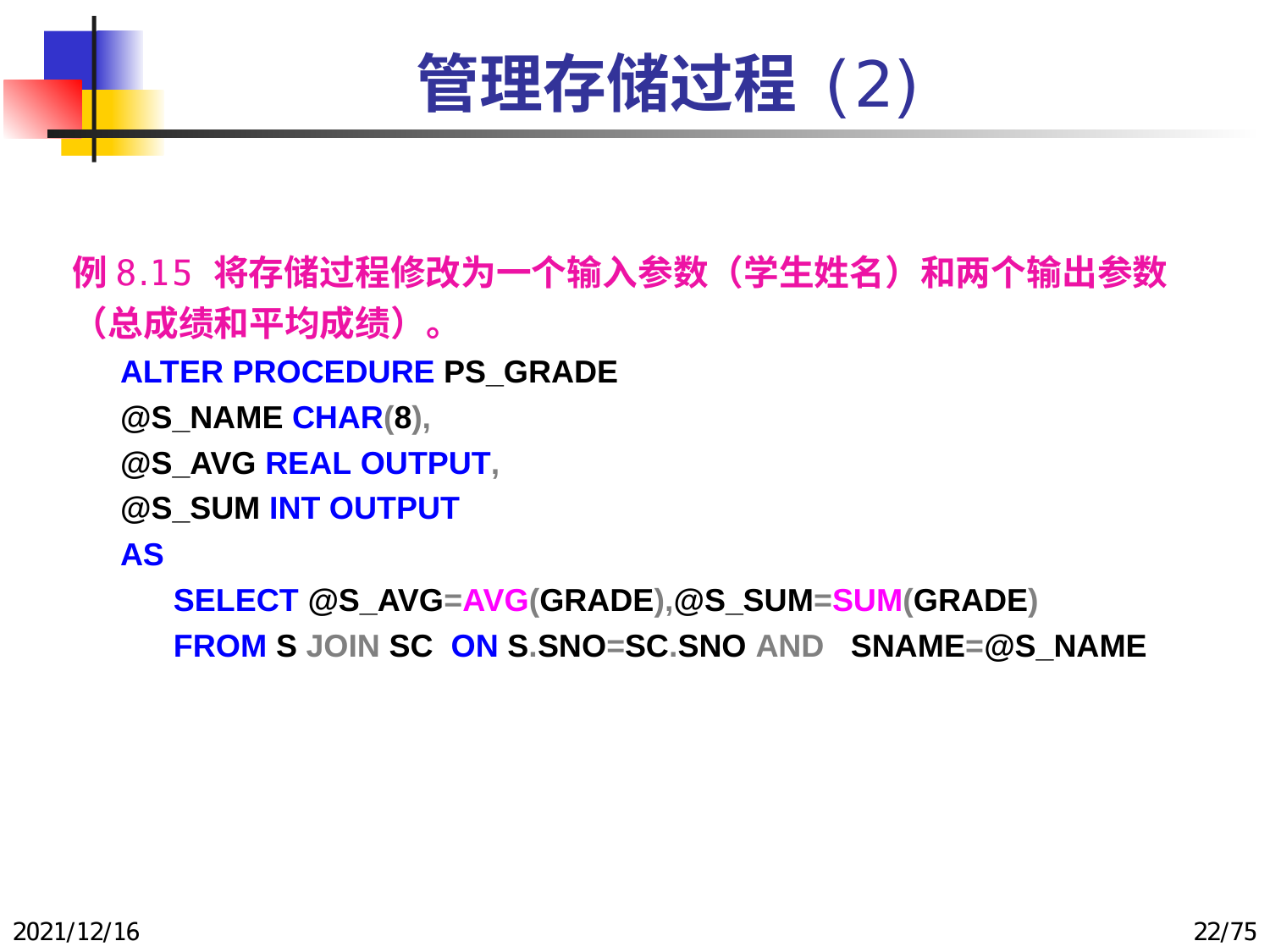

# 管理存储过程 (2)
例8.15 将存储过程修改为一个输入参数（学生姓名）和两个输出参数（总成绩和平均成绩）。
ALTER PROCEDURE PS_GRADE
@S_NAME CHAR(8),
@S_AVG REAL OUTPUT,
@S_SUM INT OUTPUT
AS
      SELECT @S_AVG=AVG(GRADE),@S_SUM=SUM(GRADE)
      FROM S JOIN SC  ON S.SNO=SC.SNO AND   SNAME=@S_NAME
2021/12/16
22/75